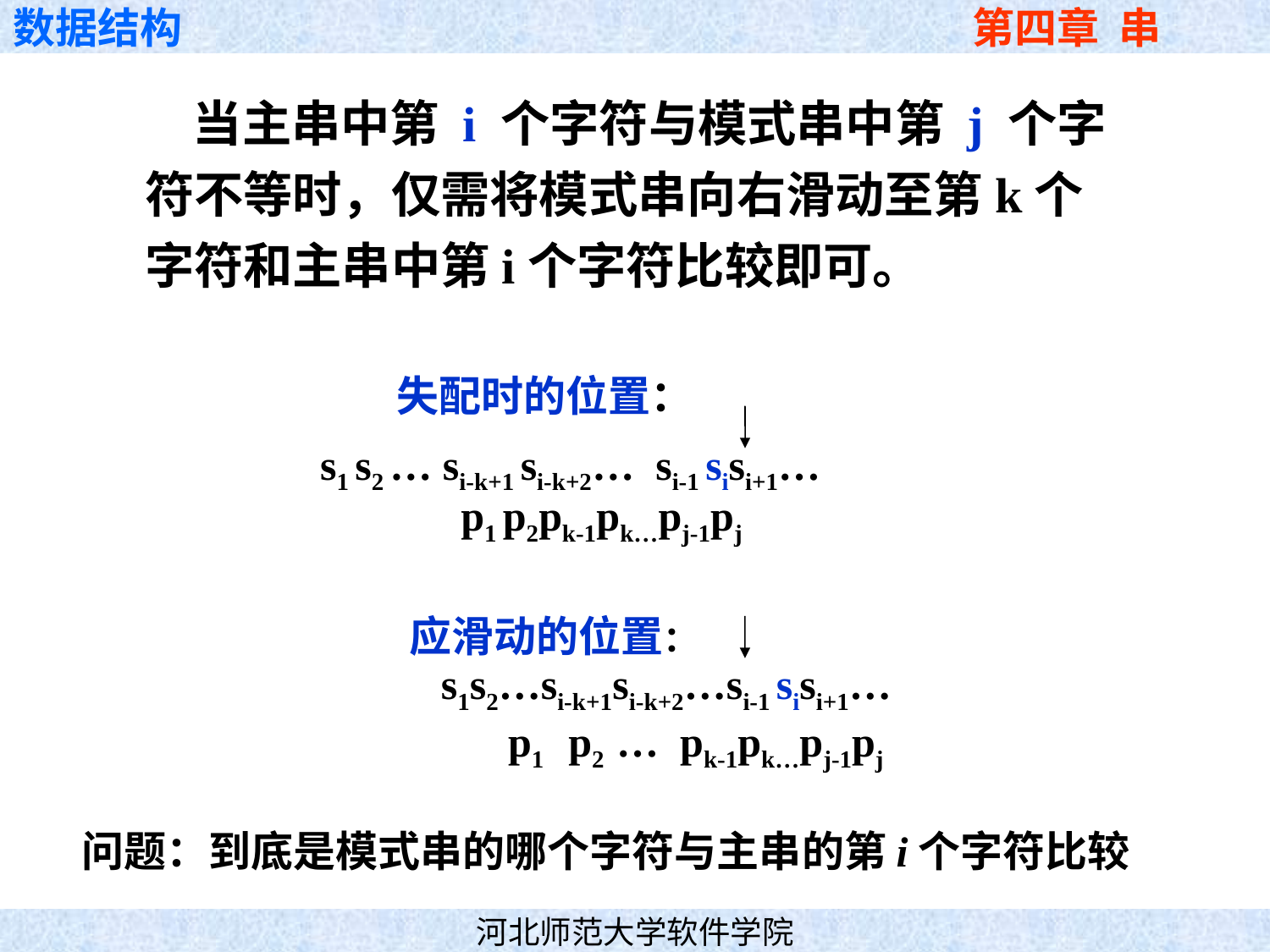

当主串中第 i 个字符与模式串中第 j 个字符不等时，仅需将模式串向右滑动至第k个字符和主串中第i个字符比较即可。

失配时的位置：

s1 s2 … si-k+1 si-k+2…  si-1 sisi+1…
p1 p2pk-1pk…pj-1pj
应滑动的位置：

s1s2…si-k+1si-k+2…si-1 sisi+1…

p1    p2  …  pk-1pk…pj-1pj
问题：到底是模式串的哪个字符与主串的第i个字符比较